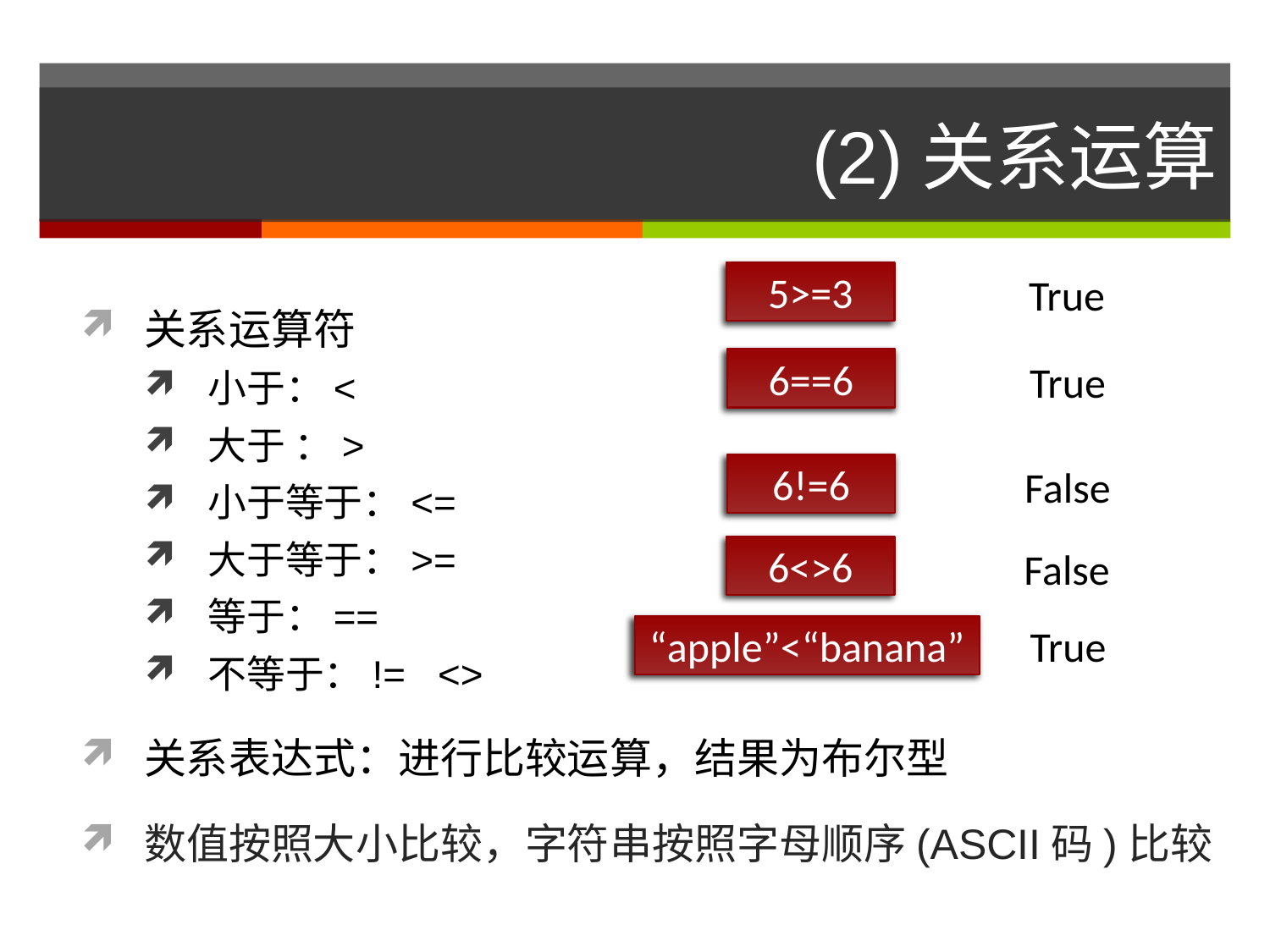

# (2)关系运算
5>=3
True
关系运算符
小于：<
大于 ：>
小于等于：<=
大于等于：>=
等于：==
不等于：!=   <>
关系表达式：进行比较运算，结果为布尔型
数值按照大小比较，字符串按照字母顺序(ASCII码)比较

6==6
True
6!=6
False
6<>6
False
True
“apple”<“banana”